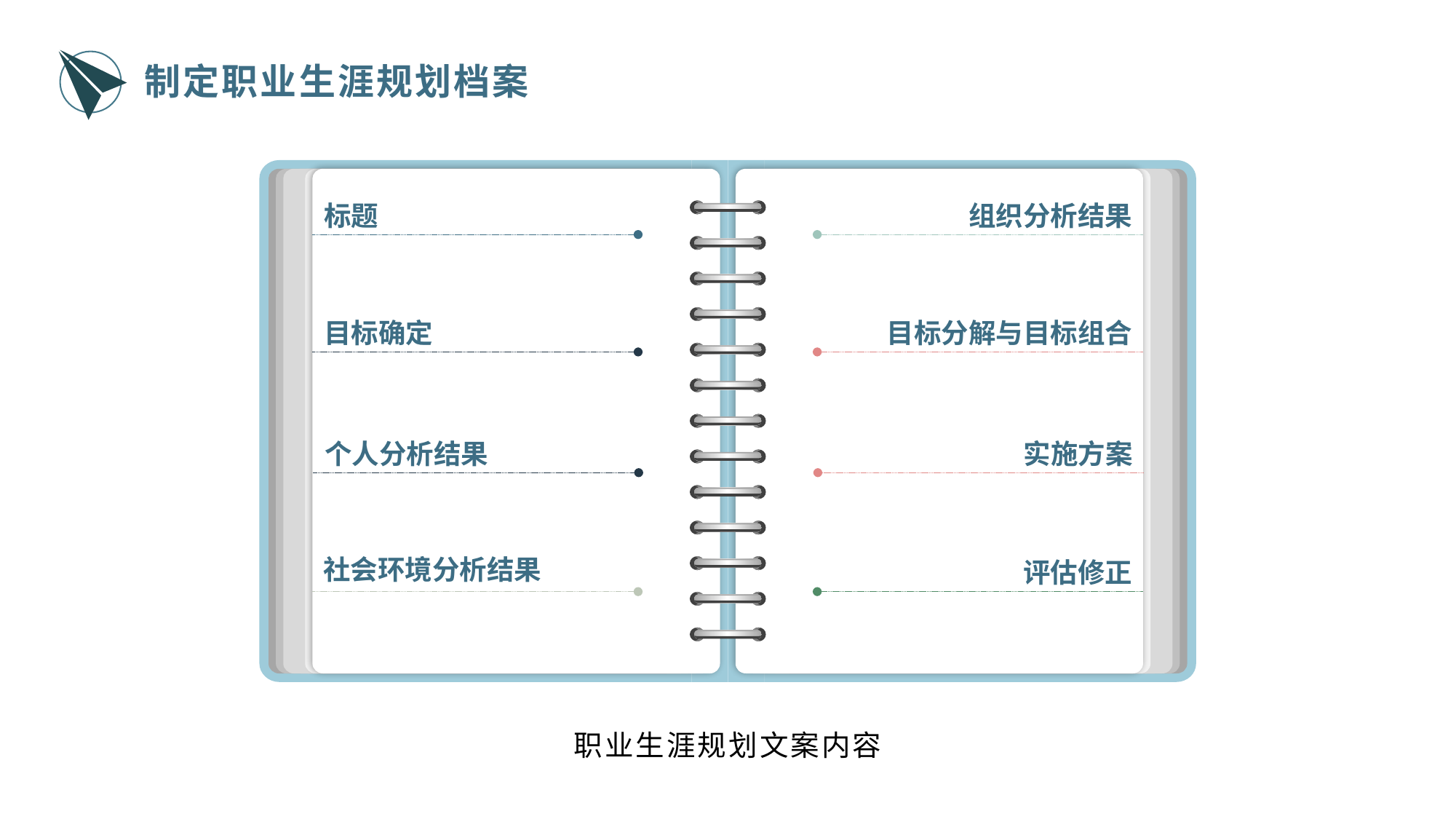

制定职业生涯规划档案

标题
组织分析结果

目标确定
目标分解与目标组合
个人分析结果
实施方案
社会环境分析结果
评估修正
职业生涯规划文案内容